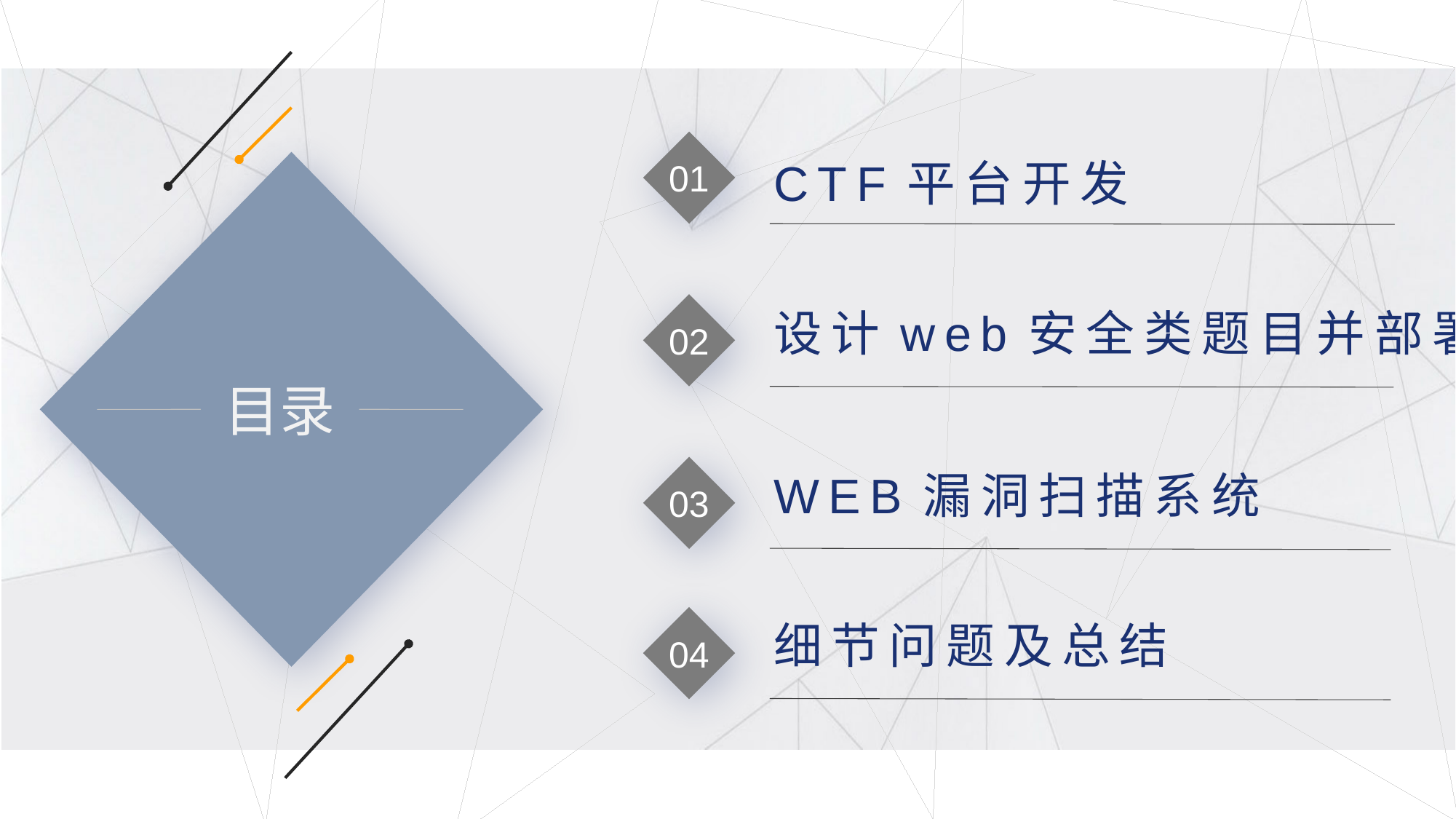

CTF平台开发
01

CONTENTS
目录
02
设计web安全类题目并部署
03
WEB漏洞扫描系统
04
细节问题及总结